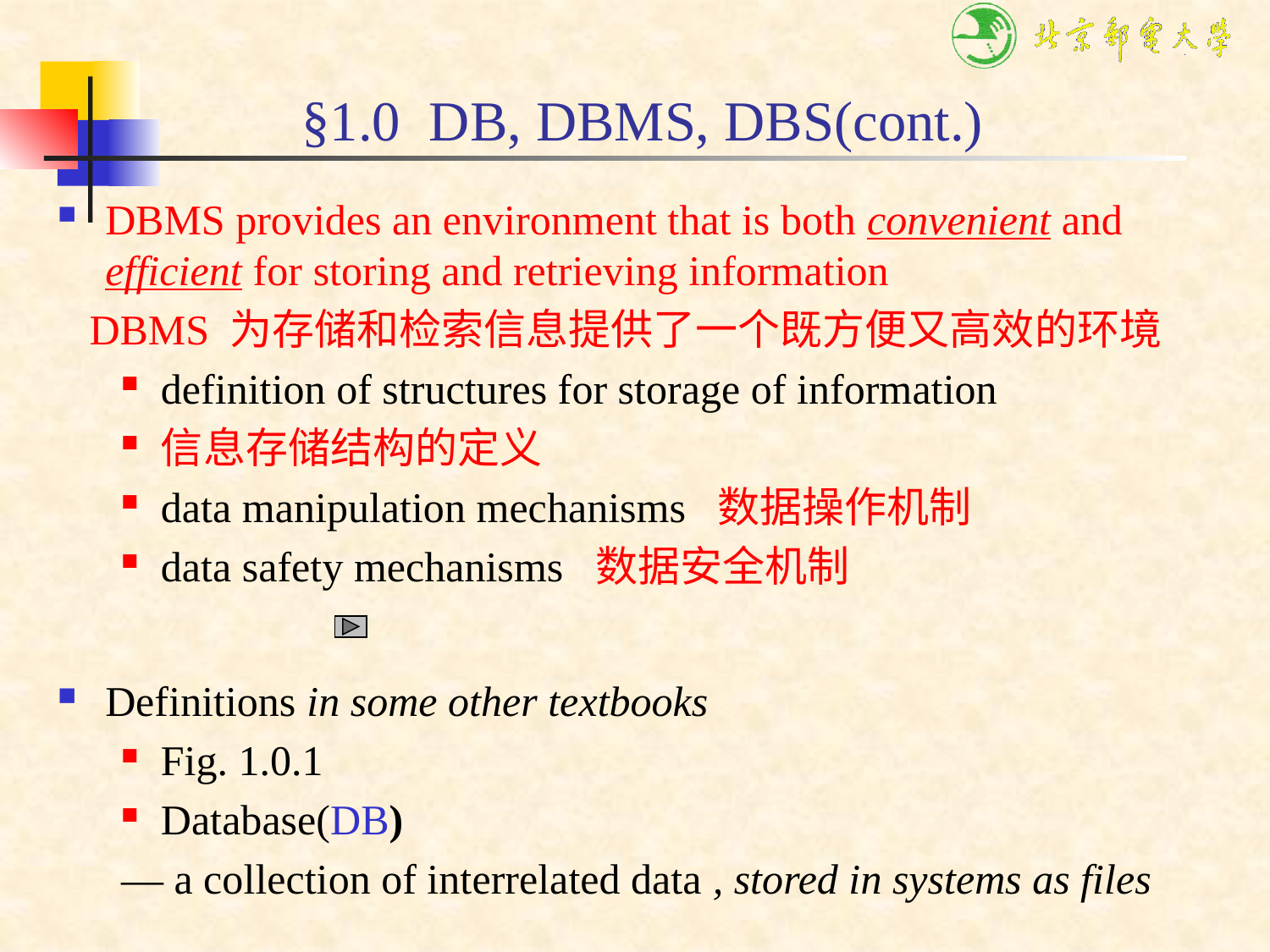

# §1.0  DB, DBMS, DBS(cont.)
DBMS provides an environment that is both convenient and efficient for storing and retrieving information
   DBMS 为存储和检索信息提供了一个既方便又高效的环境
definition of structures for storage of information
信息存储结构的定义
data manipulation mechanisms  数据操作机制
data safety mechanisms  数据安全机制

Definitions in some other textbooks
Fig. 1.0.1
Database(DB)
— a collection of interrelated data , stored in systems as files

19